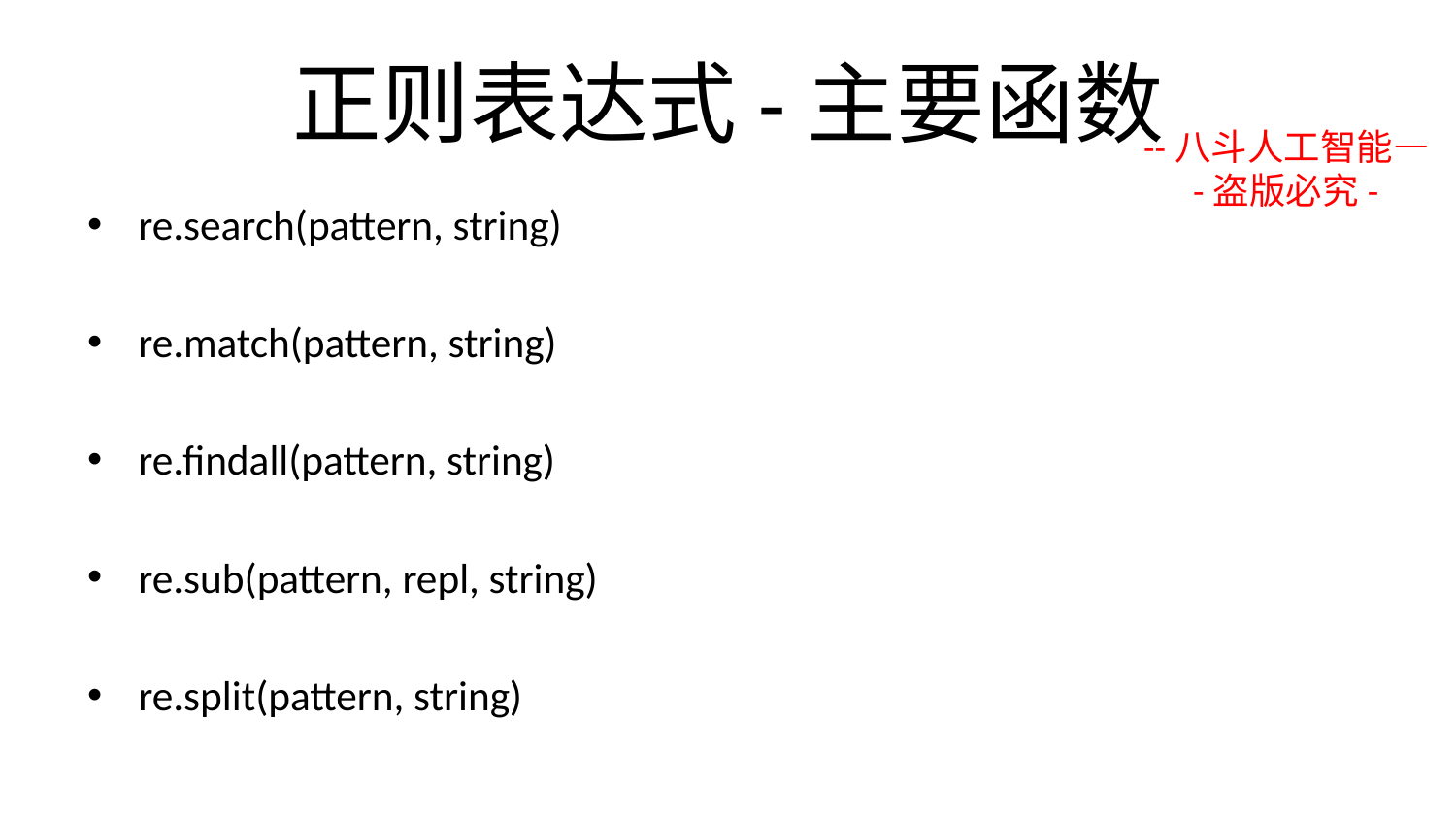

# 正则表达式-主要函数
--八斗人工智能—
      -盗版必究-
re.search(pattern, string)

re.match(pattern, string)

re.findall(pattern, string)

re.sub(pattern, repl, string)

re.split(pattern, string)